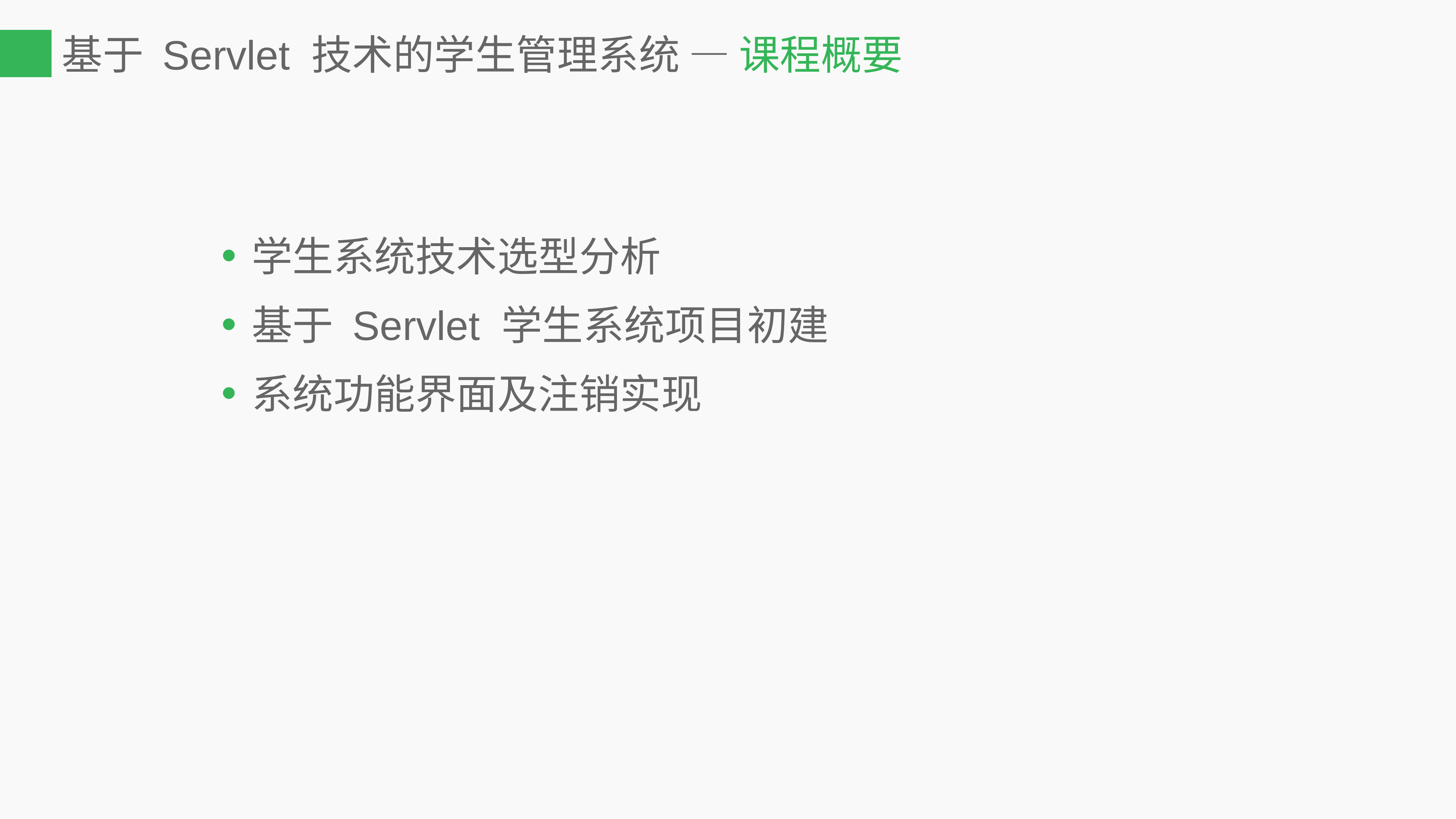

# 基于 Servlet 技术的学生管理系统 — 课程概要
学生系统技术选型分析
基于 Servlet 学生系统项目初建
系统功能界面及注销实现